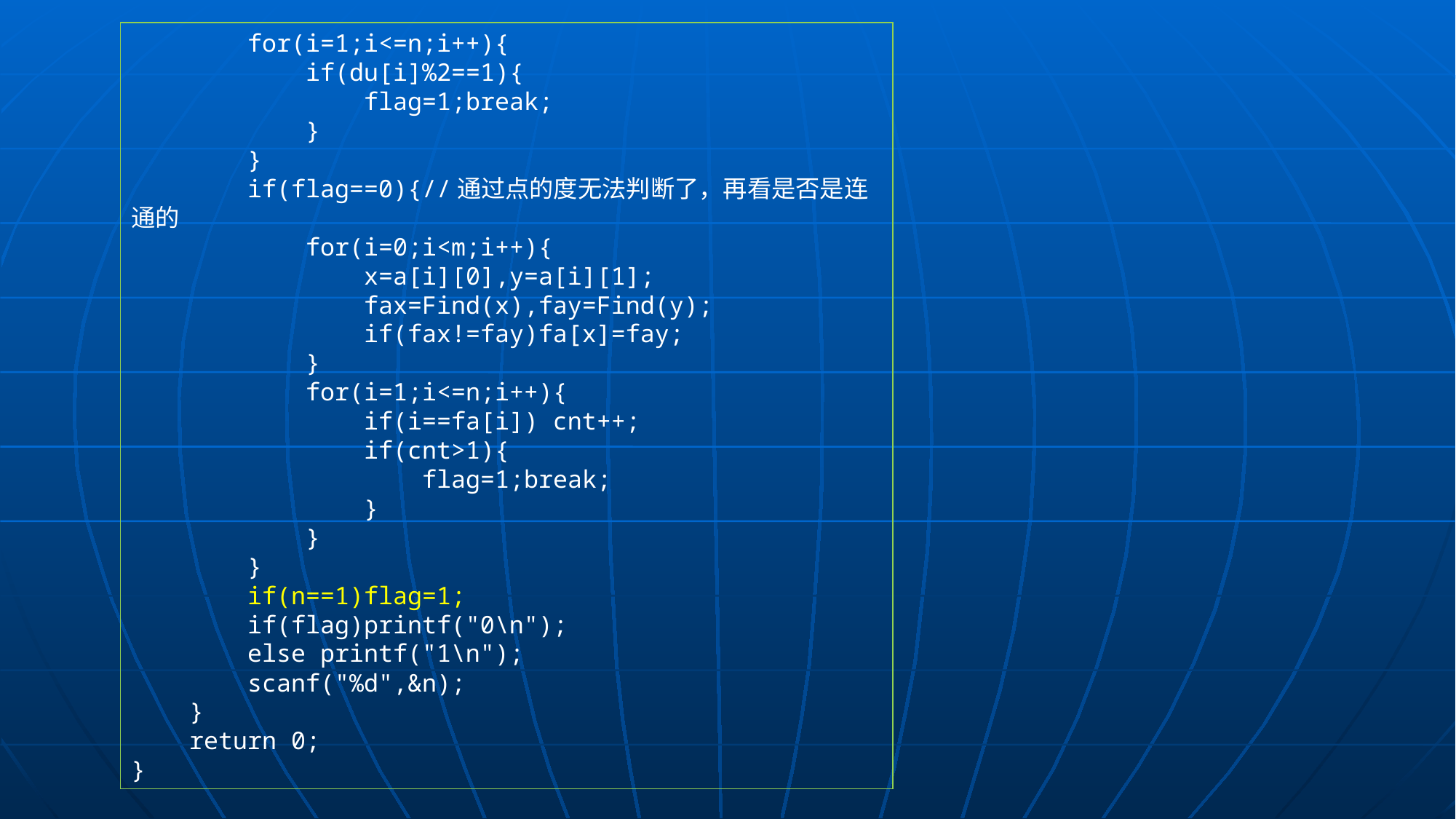

for(i=1;i<=n;i++){
            if(du[i]%2==1){
                flag=1;break;
            }
        }
        if(flag==0){//通过点的度无法判断了，再看是否是连通的
            for(i=0;i<m;i++){
                x=a[i][0],y=a[i][1];
                fax=Find(x),fay=Find(y);
                if(fax!=fay)fa[x]=fay;
            }
            for(i=1;i<=n;i++){
                if(i==fa[i]) cnt++;
                if(cnt>1){
                    flag=1;break;
                }
            }
        }
        if(n==1)flag=1;
        if(flag)printf("0\n");
        else printf("1\n");
        scanf("%d",&n);
    }
    return 0;
}